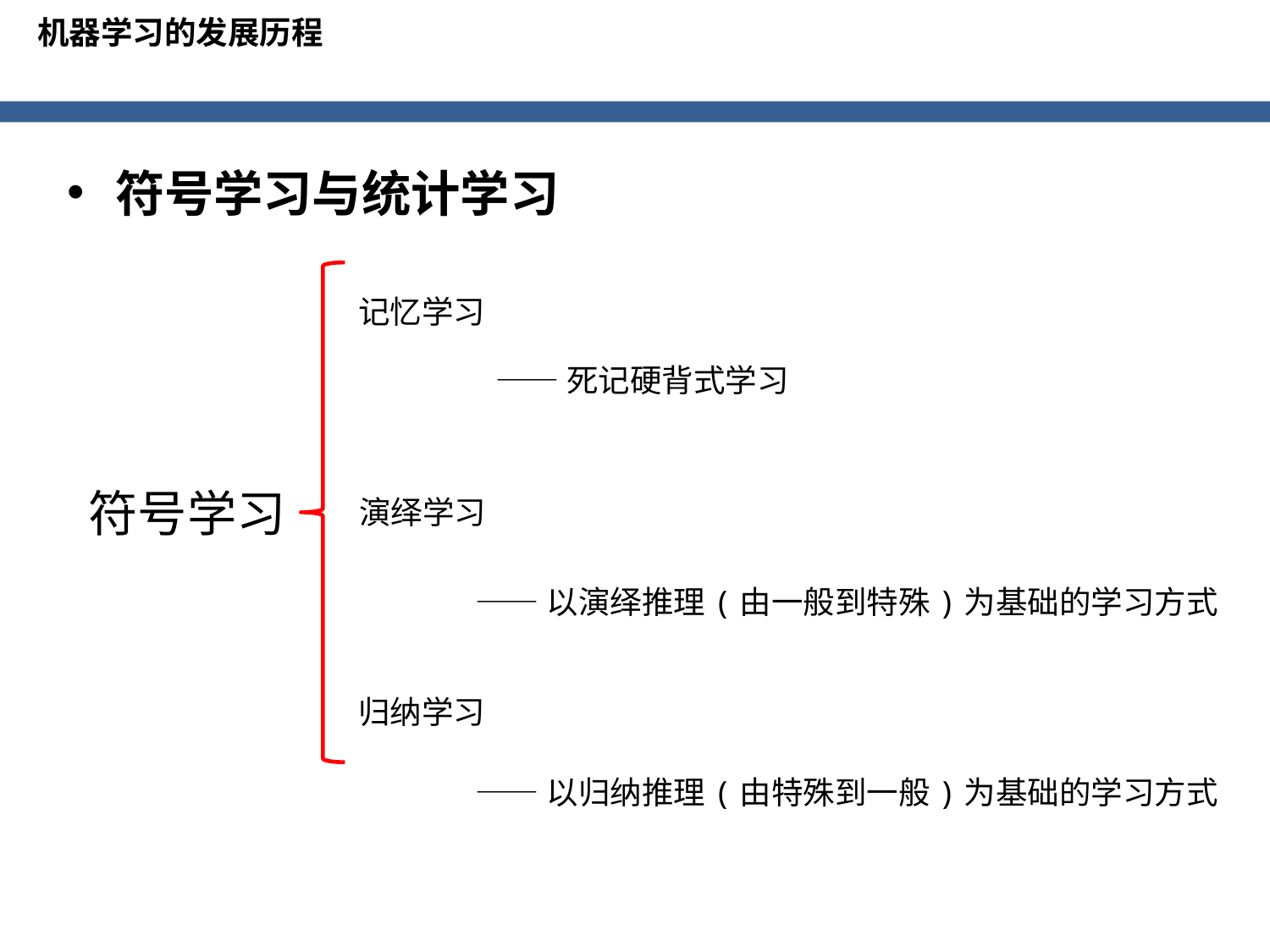

机器学习的发展历程
符号学习与统计学习

记忆学习
——死记硬背式学习
符号学习
演绎学习
——以演绎推理(由一般到特殊)为基础的学习方式
归纳学习
——以归纳推理(由特殊到一般)为基础的学习方式